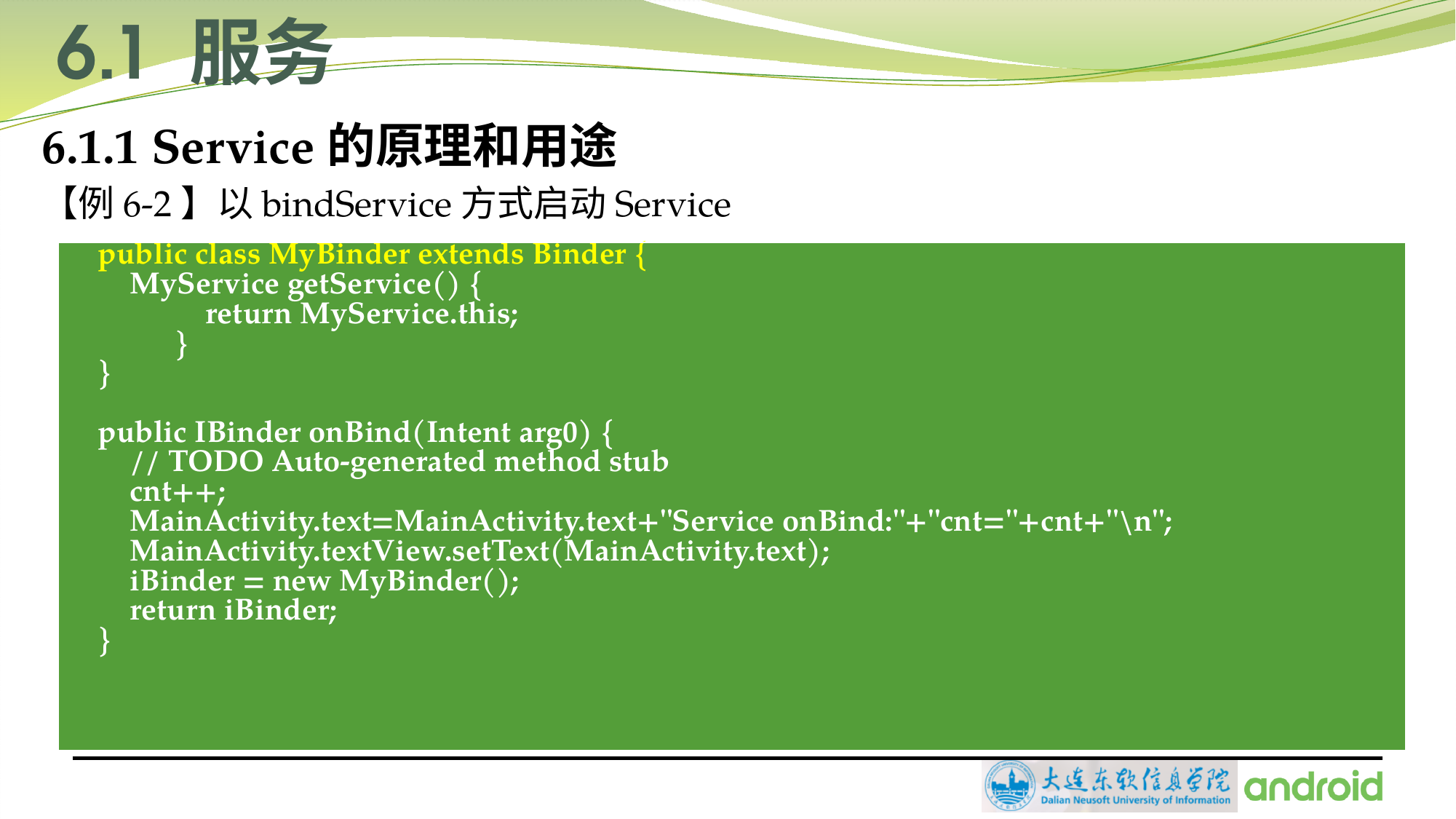

# 6.1 服务
6.1.1 Service的原理和用途
【例6-2】以bindService方式启动Service

| public class MyBinder extends Binder { MyService getService() { return MyService.this; } }   public IBinder onBind(Intent arg0) { // TODO Auto-generated method stub cnt++; MainActivity.text=MainActivity.text+"Service onBind:"+"cnt="+cnt+"\n"; MainActivity.textView.setText(MainActivity.text); iBinder = new MyBinder(); return iBinder; } |
| --- |